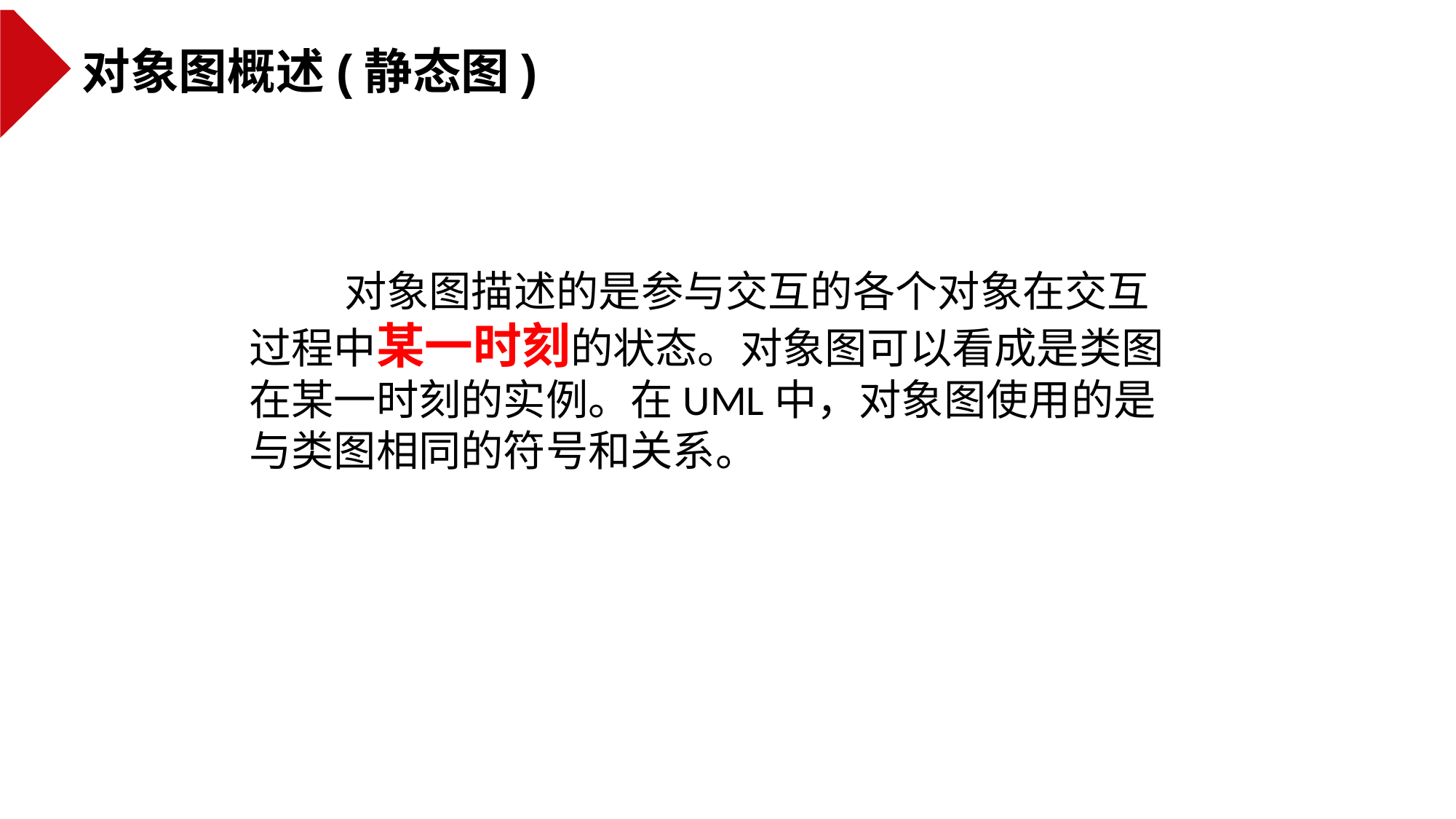

对象图概述(静态图)
         对象图描述的是参与交互的各个对象在交互过程中某一时刻的状态。对象图可以看成是类图在某一时刻的实例。在UML中，对象图使用的是与类图相同的符号和关系。